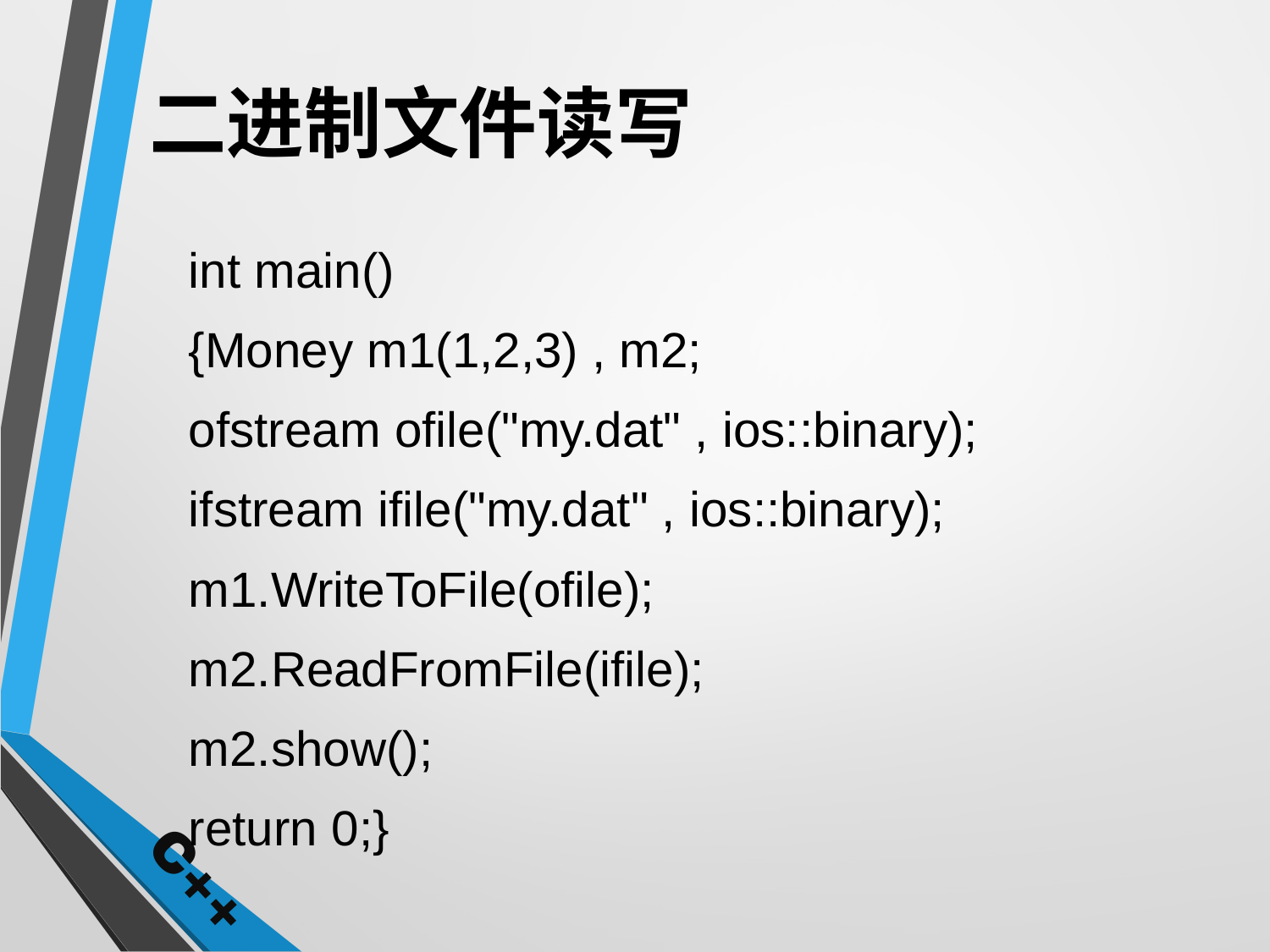

# 二进制文件读写
	int main()
	{Money m1(1,2,3) , m2;
	ofstream ofile("my.dat" , ios::binary);
	ifstream ifile("my.dat" , ios::binary);
	m1.WriteToFile(ofile);
	m2.ReadFromFile(ifile);
	m2.show();
	return 0;}